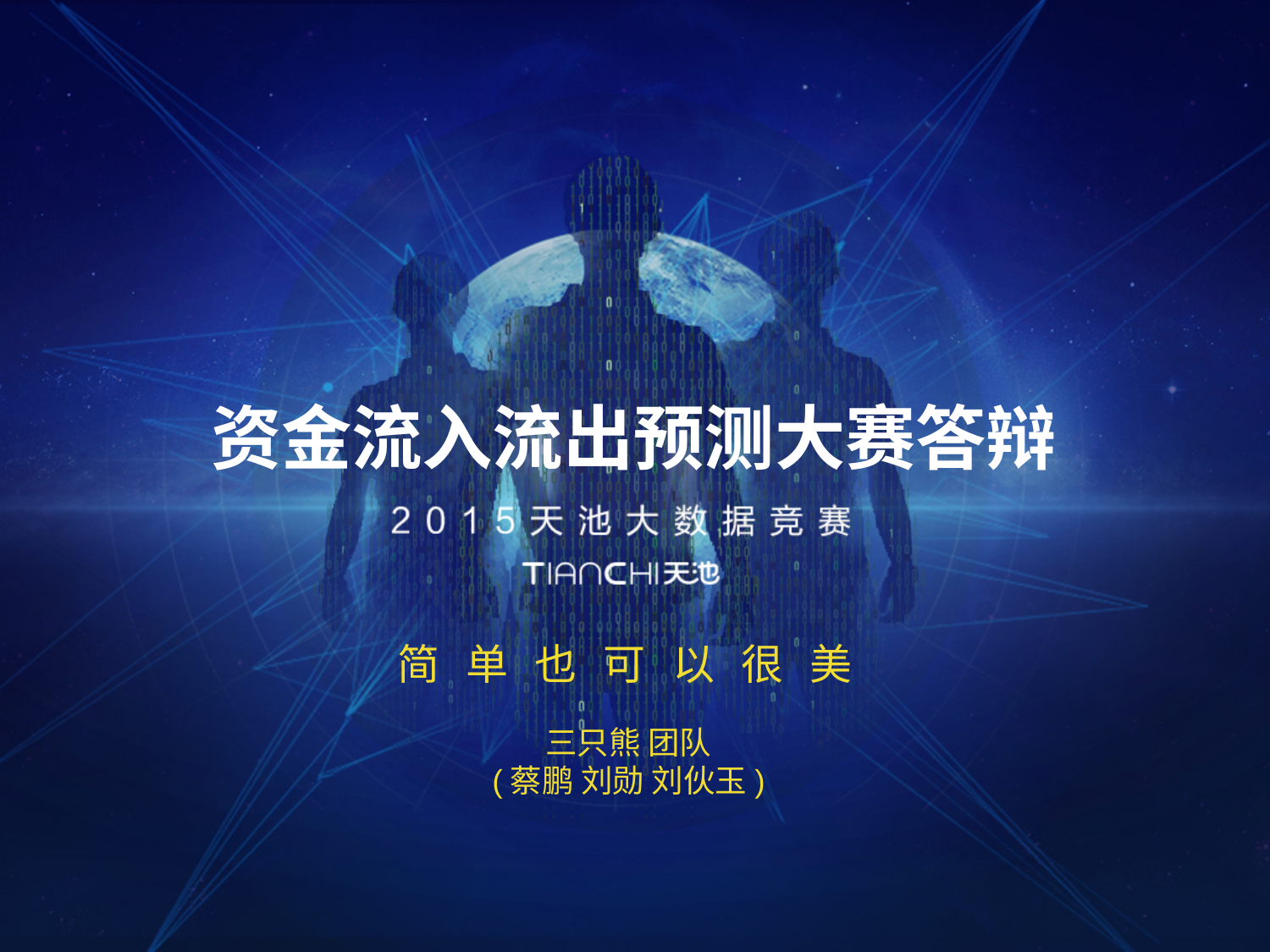

资金流入流出预测大赛答辩
简单也可以很美
三只熊 团队
(蔡鹏 刘勋 刘伙玉)